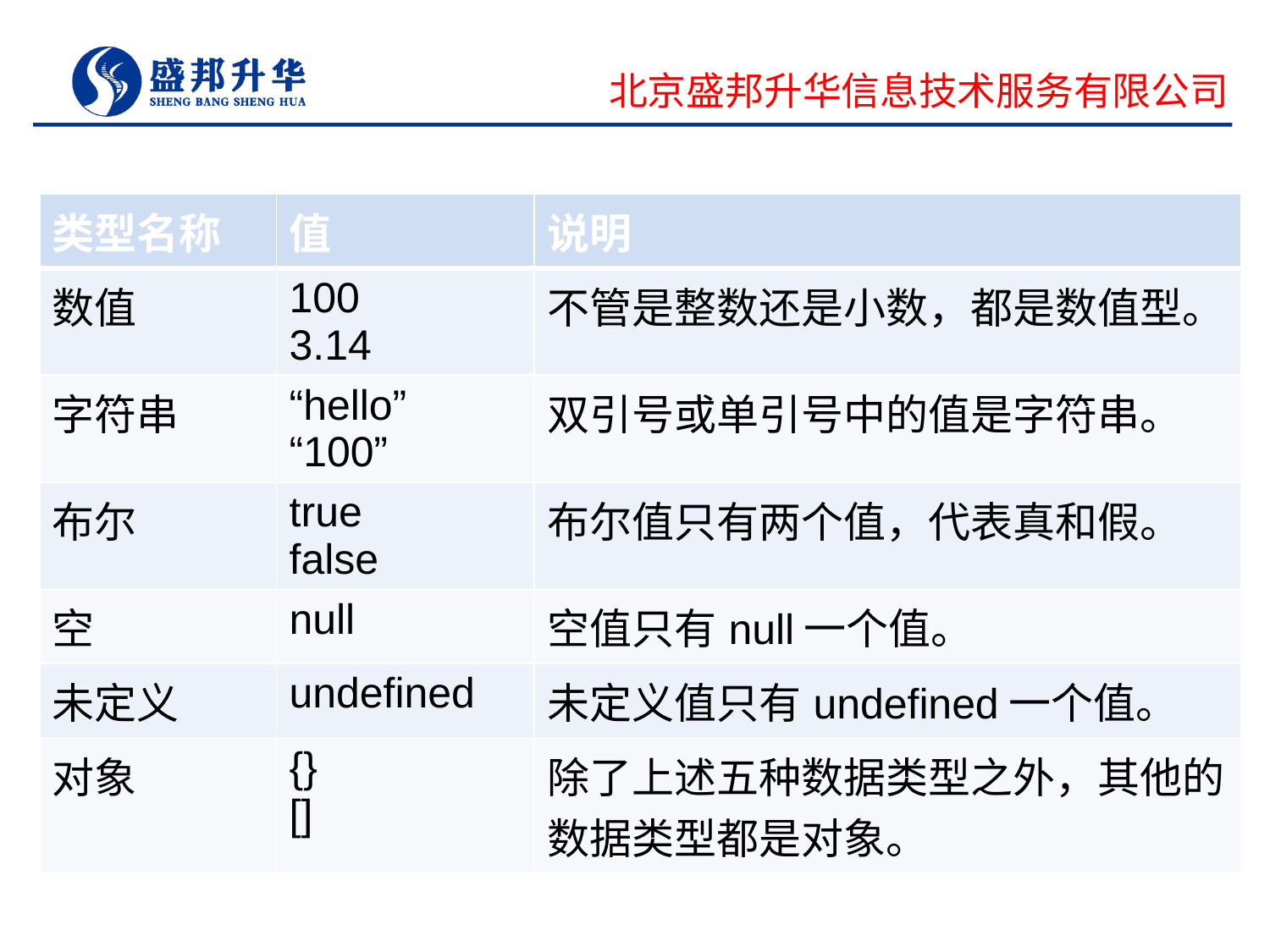

北京盛邦升华信息技术服务有限公司
| 类型名称 | 值 | 说明 |
| --- | --- | --- |
| 数值 | 100 3.14 | 不管是整数还是小数，都是数值型。 |
| 字符串 | “hello” “100” | 双引号或单引号中的值是字符串。 |
| 布尔 | true false | 布尔值只有两个值，代表真和假。 |
| 空 | null | 空值只有null一个值。 |
| 未定义 | undefined | 未定义值只有undefined一个值。 |
| 对象 | {} [] | 除了上述五种数据类型之外，其他的数据类型都是对象。 |